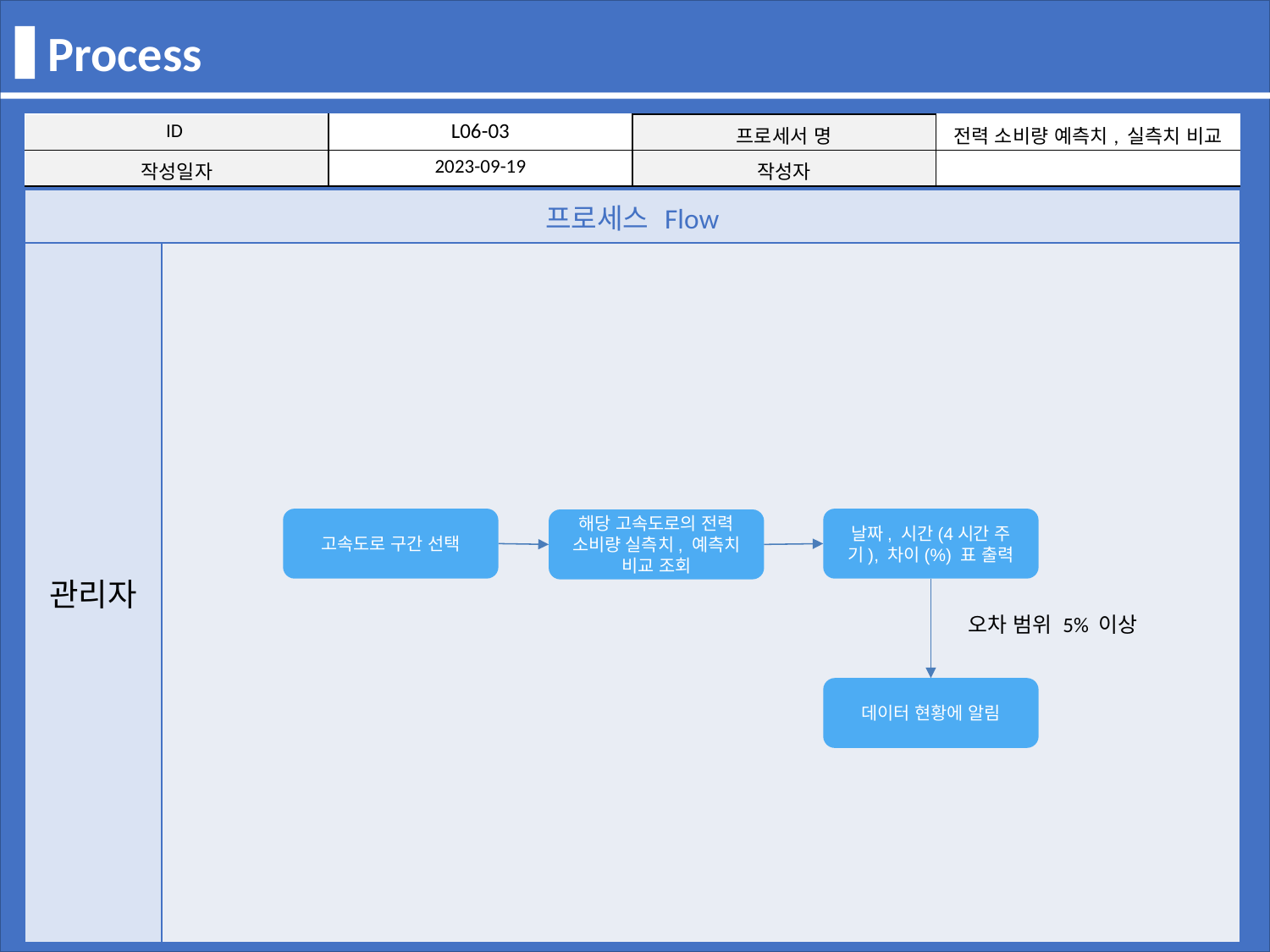

Process

| ID | L06-03 | 프로세서 명 | 전력 소비량 예측치, 실측치 비교 |
| --- | --- | --- | --- |
| 작성일자 | 2023-09-19 | 작성자 |  |
| 프로세스 Flow |  |
| --- | --- |
| 관리자 |  |
고속도로 구간 선택
날짜, 시간(4시간 주기), 차이(%) 표 출력
해당 고속도로의 전력 소비량 실측치, 예측치 비교 조회
오차 범위 5% 이상
데이터 현황에 알림